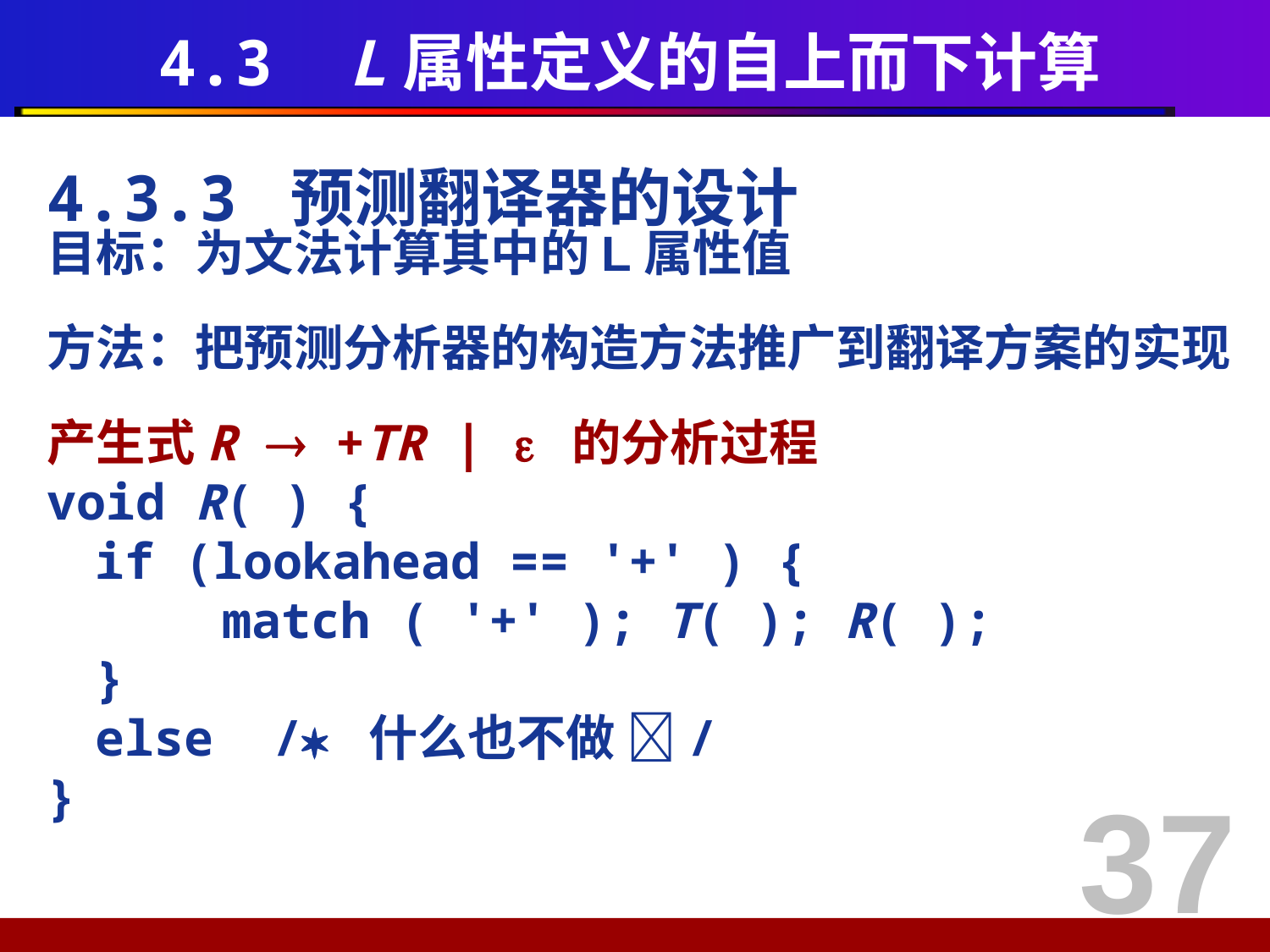

# 4.3  L属性定义的自上而下计算
4.3.3 预测翻译器的设计
目标：为文法计算其中的L属性值

方法：把预测分析器的构造方法推广到翻译方案的实现

产生式R → +TR | ε 的分析过程
void R( ) {
	if (lookahead == '+' ) {
		match ( '+' ); T( ); R( );
	}
	else  /∗ 什么也不做 ∗/
}
37